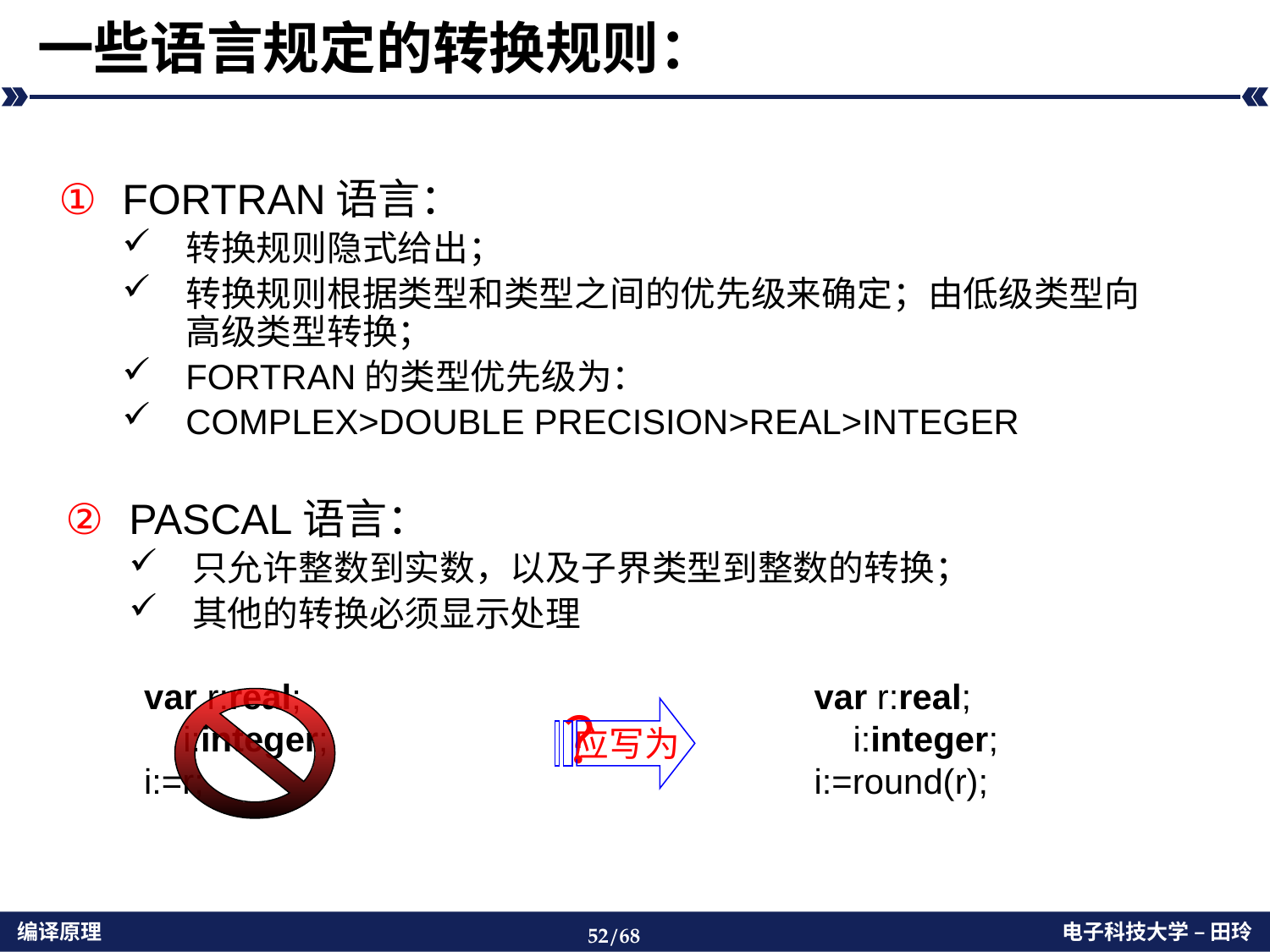

# 一些语言规定的转换规则：
FORTRAN语言：
转换规则隐式给出；
转换规则根据类型和类型之间的优先级来确定；由低级类型向高级类型转换；
FORTRAN的类型优先级为：
COMPLEX>DOUBLE PRECISION>REAL>INTEGER
PASCAL语言：
只允许整数到实数，以及子界类型到整数的转换；
其他的转换必须显示处理
var r:real;
    i:integer;
i:=r;
var r:real;
    i:integer;
i:=round(r);

？
应写为